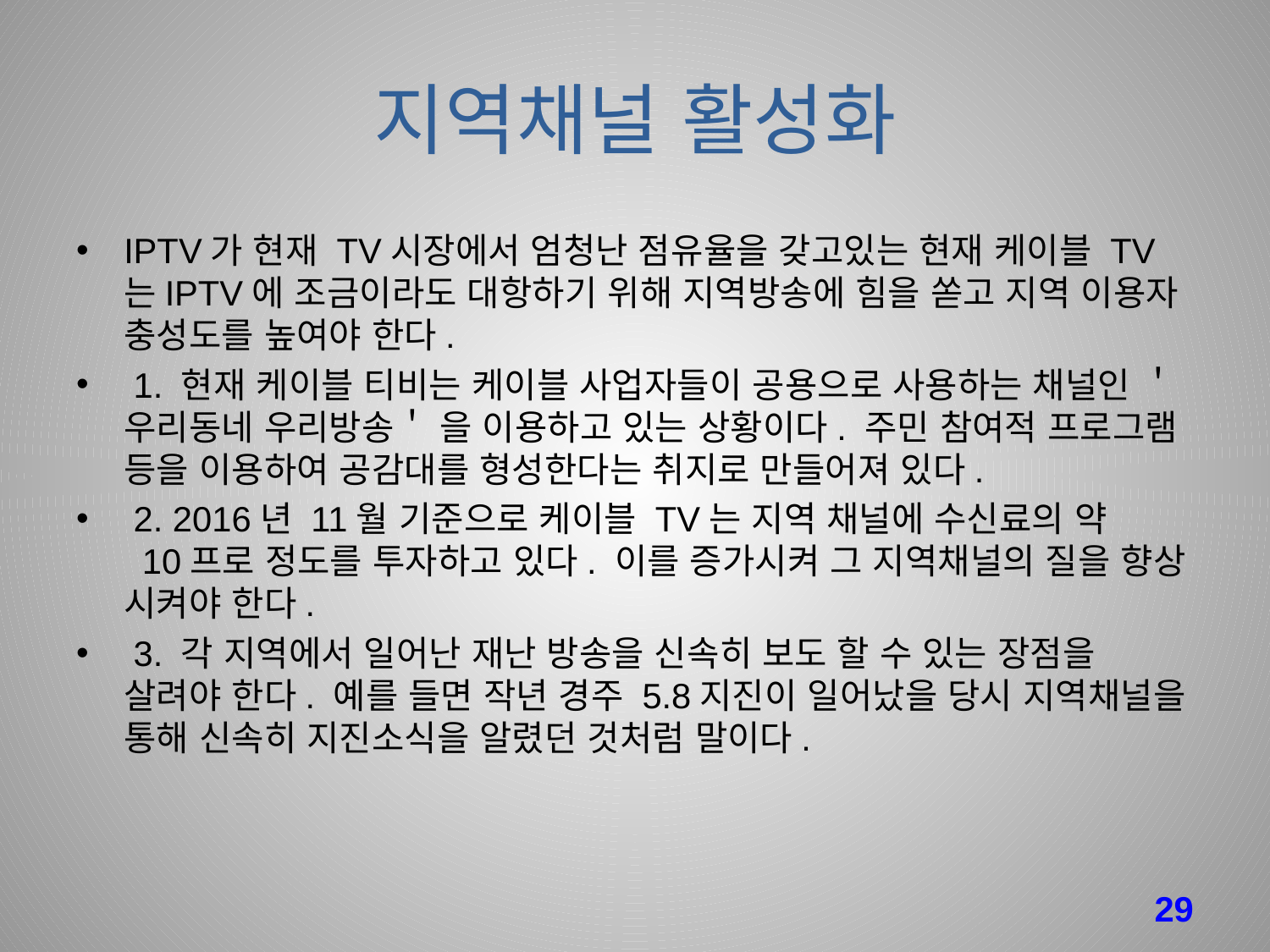

# 지역채널 활성화
IPTV가 현재 TV시장에서 엄청난 점유율을 갖고있는 현재 케이블 TV는IPTV에 조금이라도 대항하기 위해 지역방송에 힘을 쏟고 지역 이용자 충성도를 높여야 한다.
 1. 현재 케이블 티비는 케이블 사업자들이 공용으로 사용하는 채널인 ＇우리동네 우리방송＇ 을 이용하고 있는 상황이다. 주민 참여적 프로그램 등을 이용하여 공감대를 형성한다는 취지로 만들어져 있다.
 2. 2016년 11월 기준으로 케이블 TV는 지역 채널에 수신료의 약          10프로 정도를 투자하고 있다. 이를 증가시켜 그 지역채널의 질을 향상 시켜야 한다.
 3. 각 지역에서 일어난 재난 방송을 신속히 보도 할 수 있는 장점을 살려야 한다. 예를 들면 작년 경주 5.8지진이 일어났을 당시 지역채널을 통해 신속히 지진소식을 알렸던 것처럼 말이다.
29